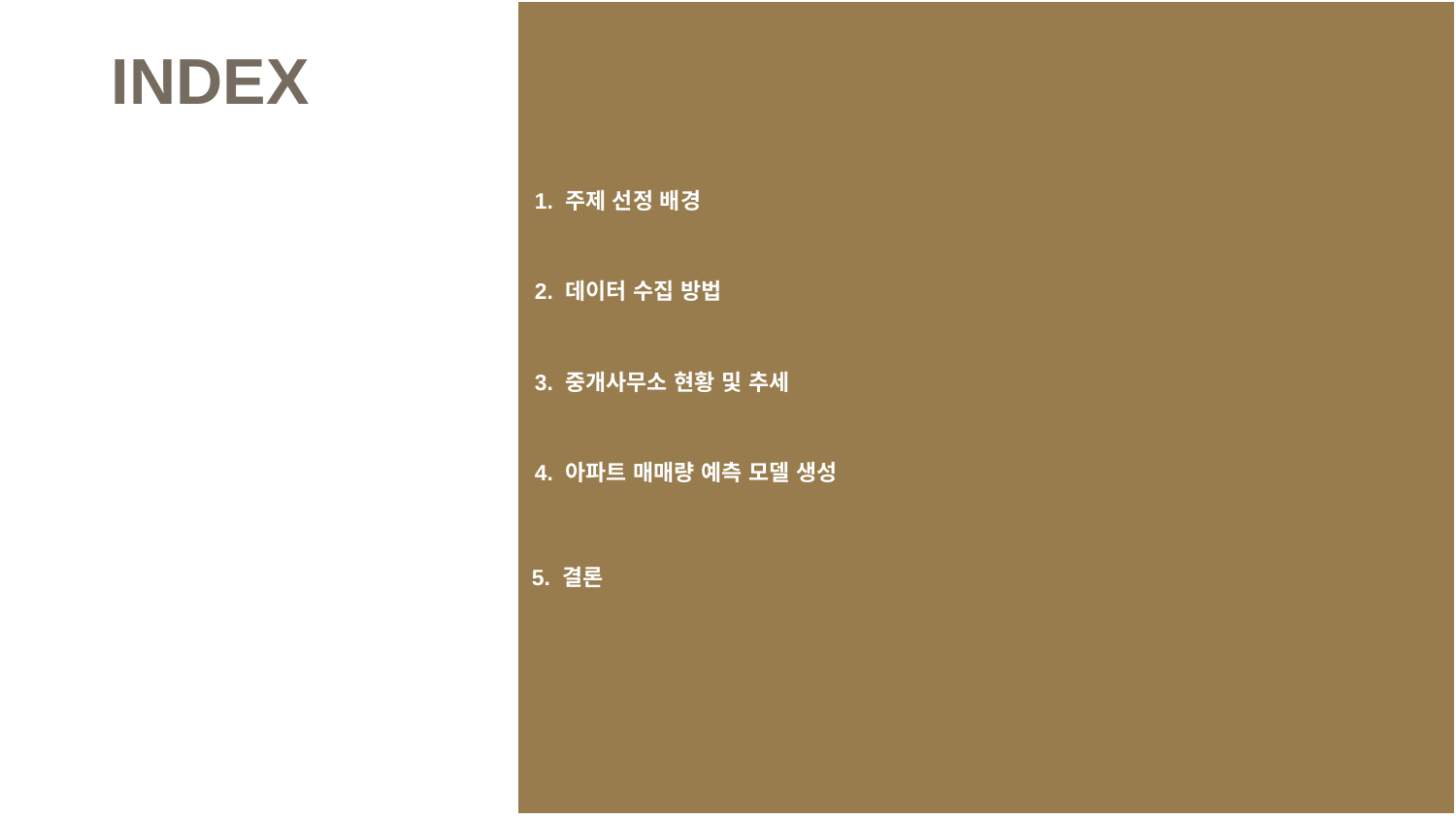

INDEX
1. 주제 선정 배경

2. 데이터 수집 방법

3. 중개사무소 현황 및 추세

4. 아파트 매매량 예측 모델 생성

 5. 결론